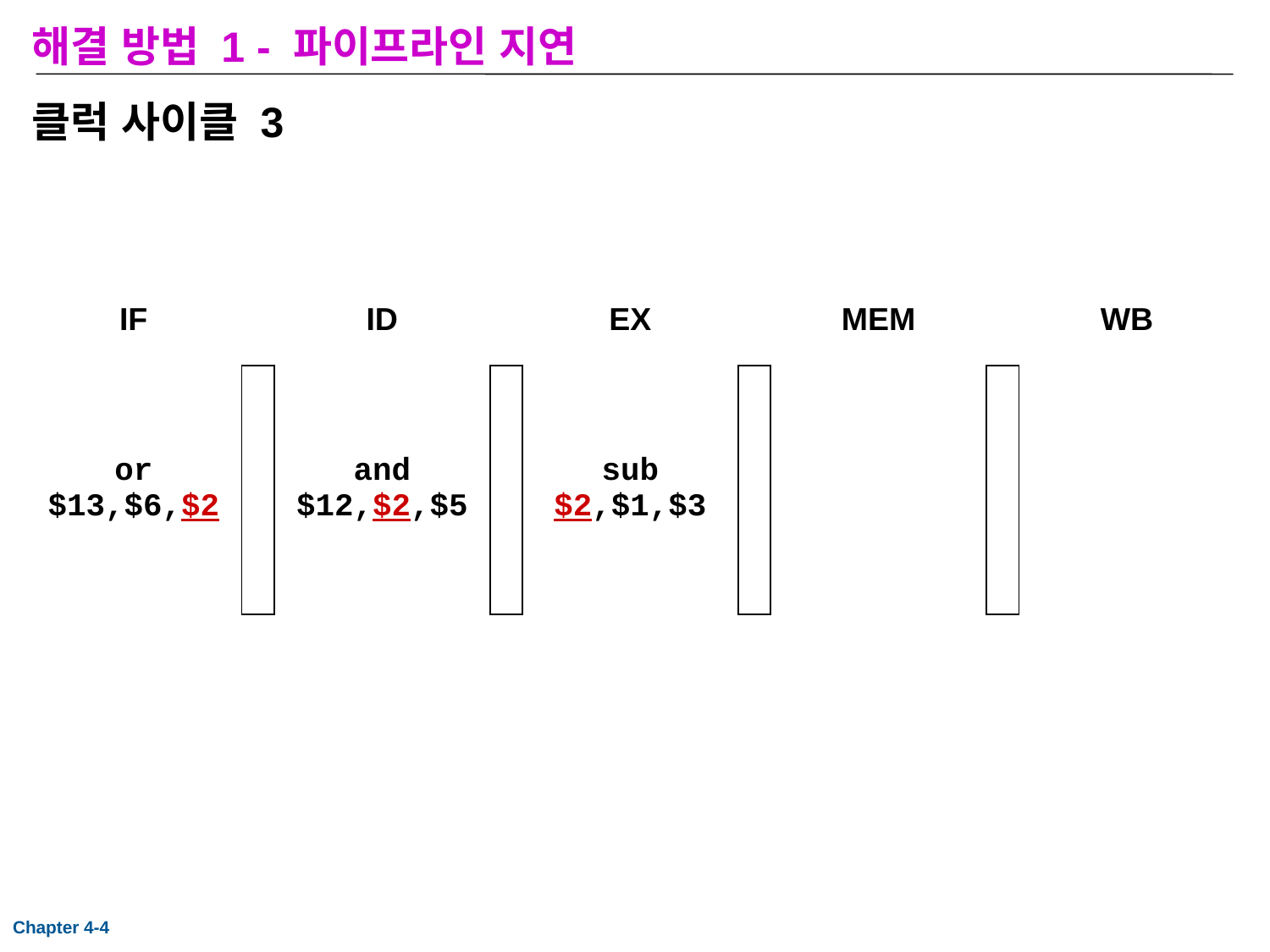

해결 방법 1 - 파이프라인 지연
# 클럭 사이클 3
| IF |  | ID |  | EX |  | MEM |  | WB |
| --- | --- | --- | --- | --- | --- | --- | --- | --- |
| or $13,$6,$2 |  | and $12,$2,$5 |  | sub $2,$1,$3 |  |  |  |  |
Chapter 4-4